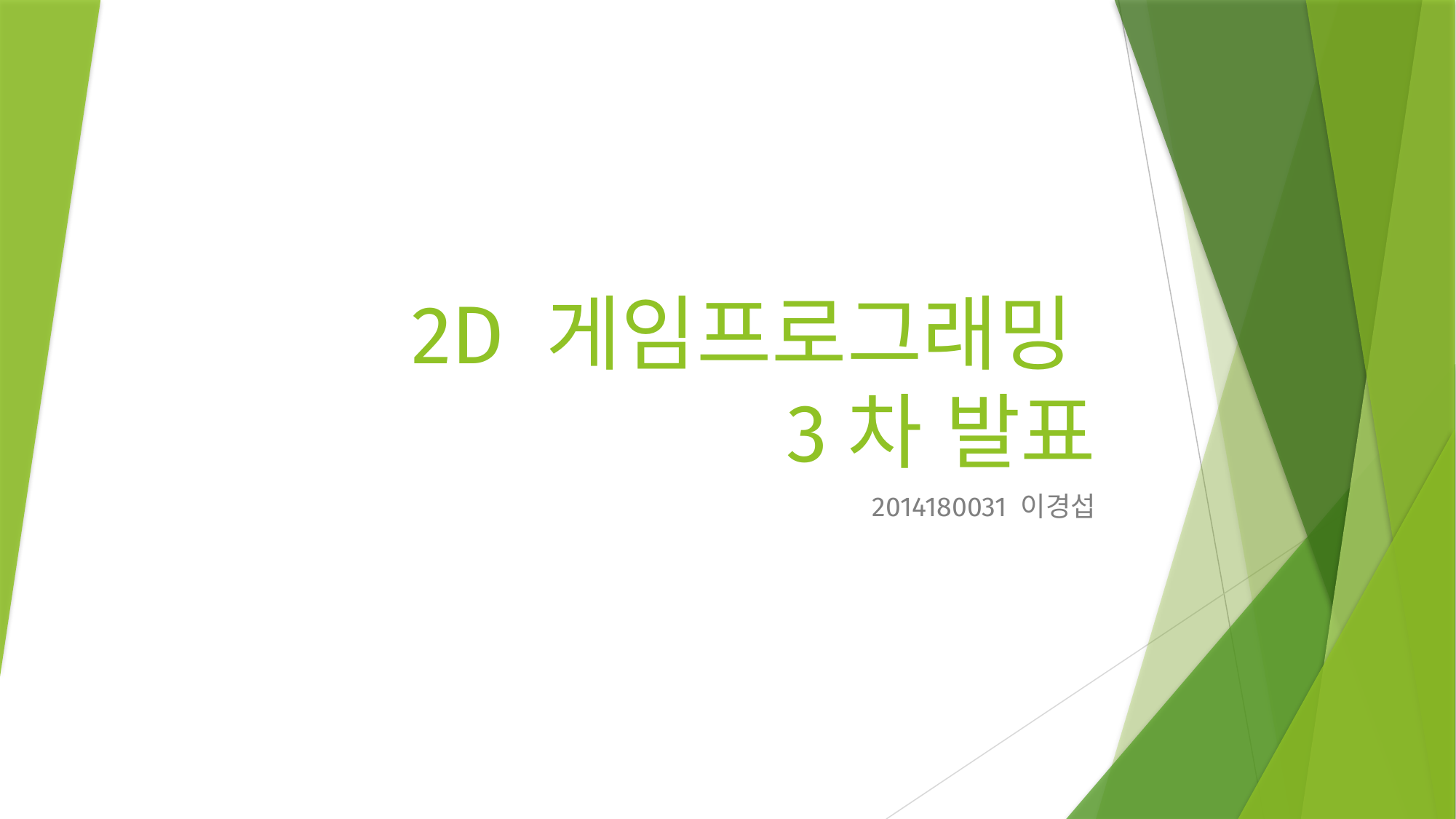

# 2D 게임프로그래밍 3차 발표
2014180031 이경섭